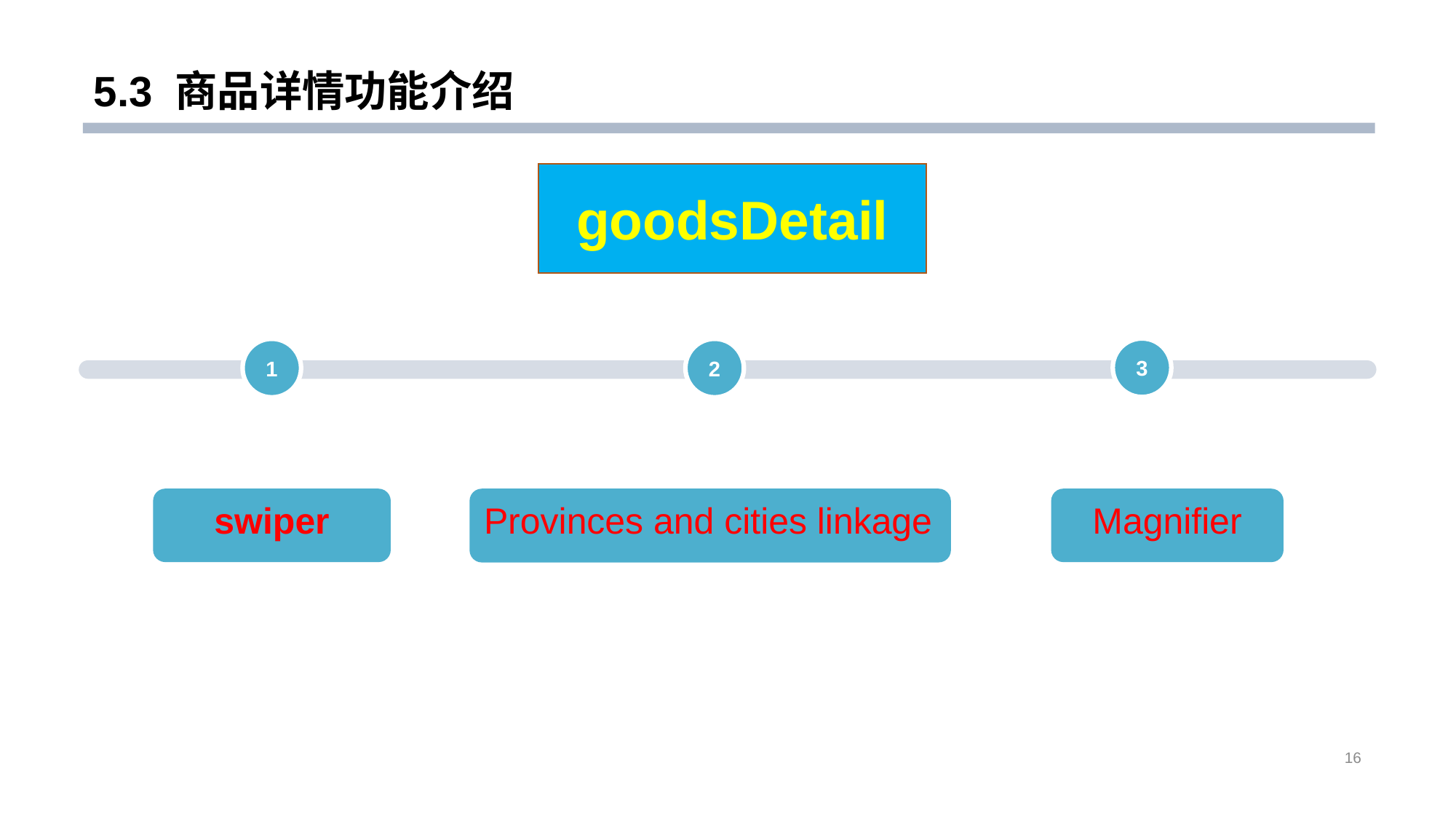

# 5.3 商品详情功能介绍
goodsDetail
3
1
2

swiper
Provinces and cities linkage
Magnifier
16